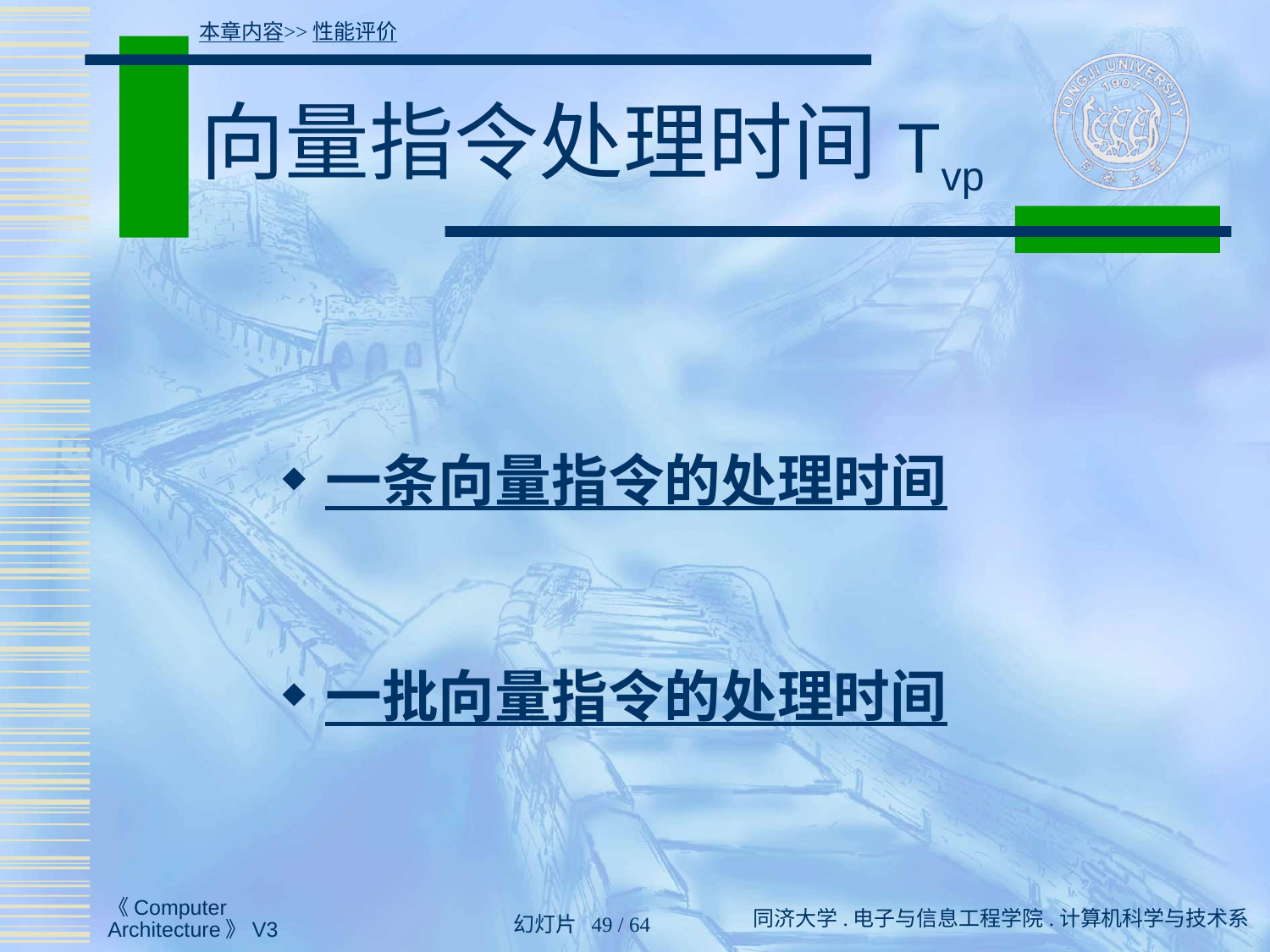

本章内容>>性能评价
# 向量指令处理时间Tvp
一条向量指令的处理时间
一批向量指令的处理时间